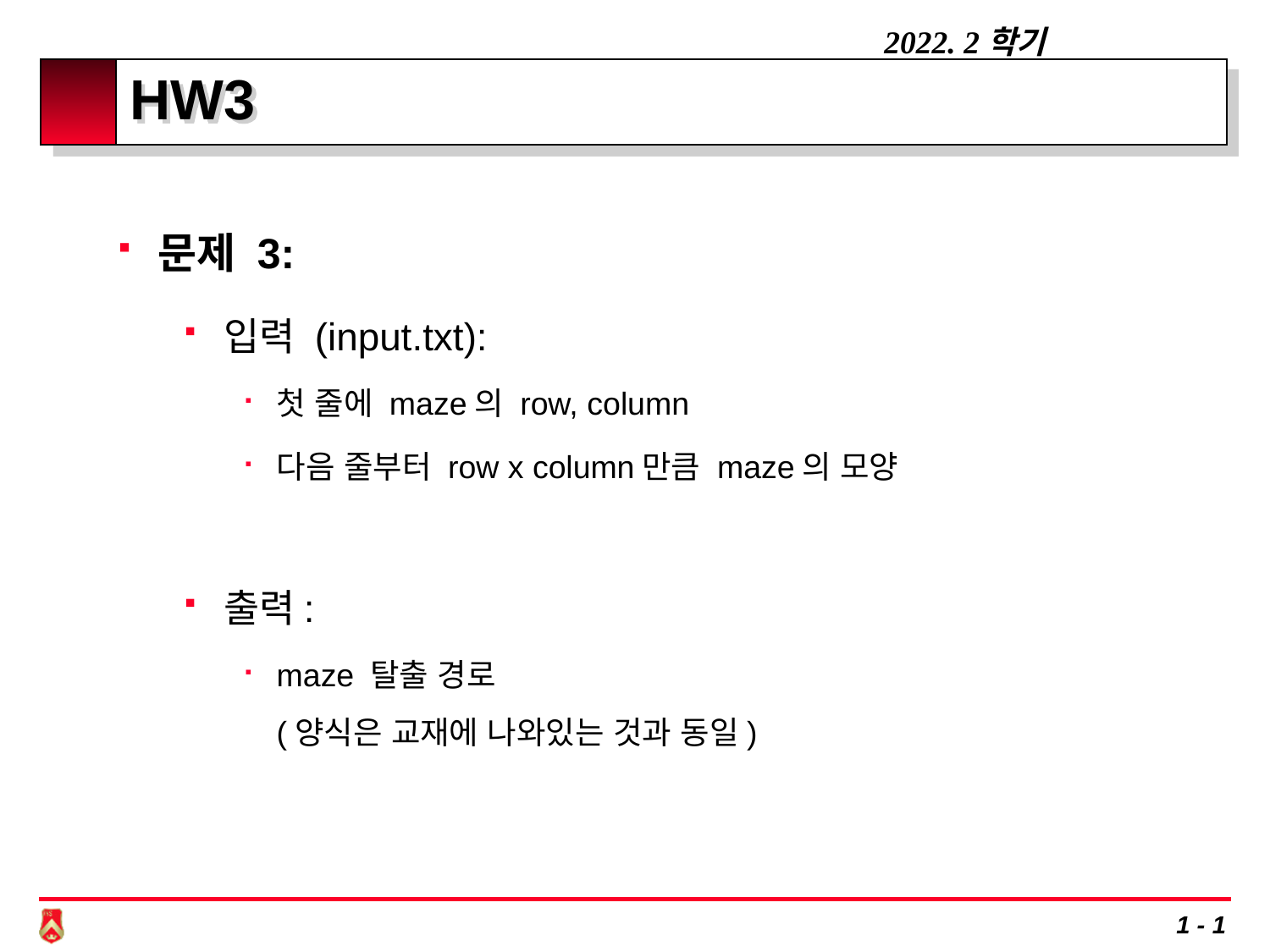

# HW3

문제 3:
입력 (input.txt):
첫 줄에 maze의 row, column
다음 줄부터 row x column만큼 maze의 모양

출력:
maze 탈출 경로
(양식은 교재에 나와있는 것과 동일)

1 - 1